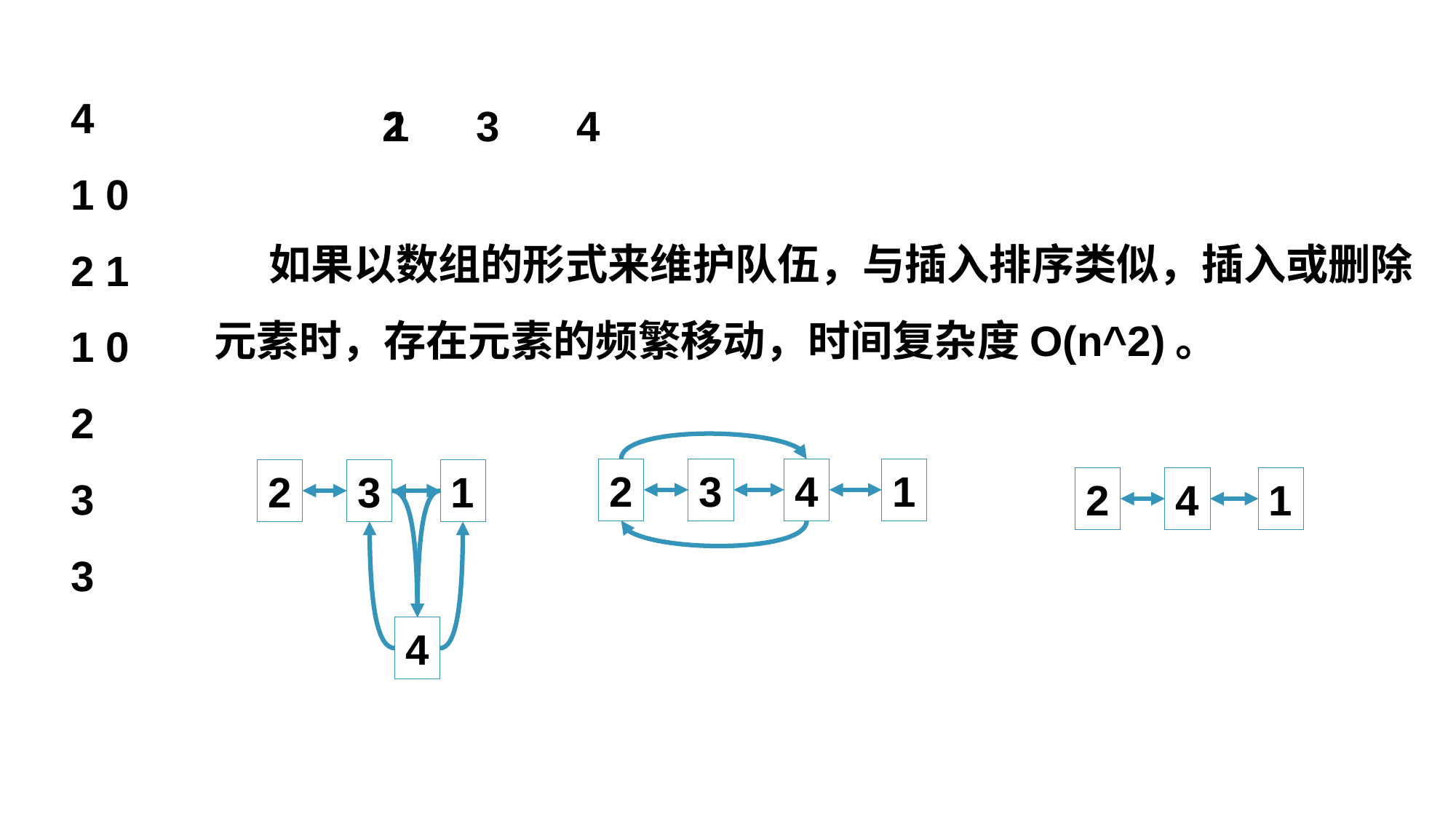

4
1 0
2 1
1 0
2
3
3
2
1
3
4
如果以数组的形式来维护队伍，与插入排序类似，插入或删除元素时，存在元素的频繁移动，时间复杂度O(n^2)。
2
3
4
1
2
3
1
2
4
1
4